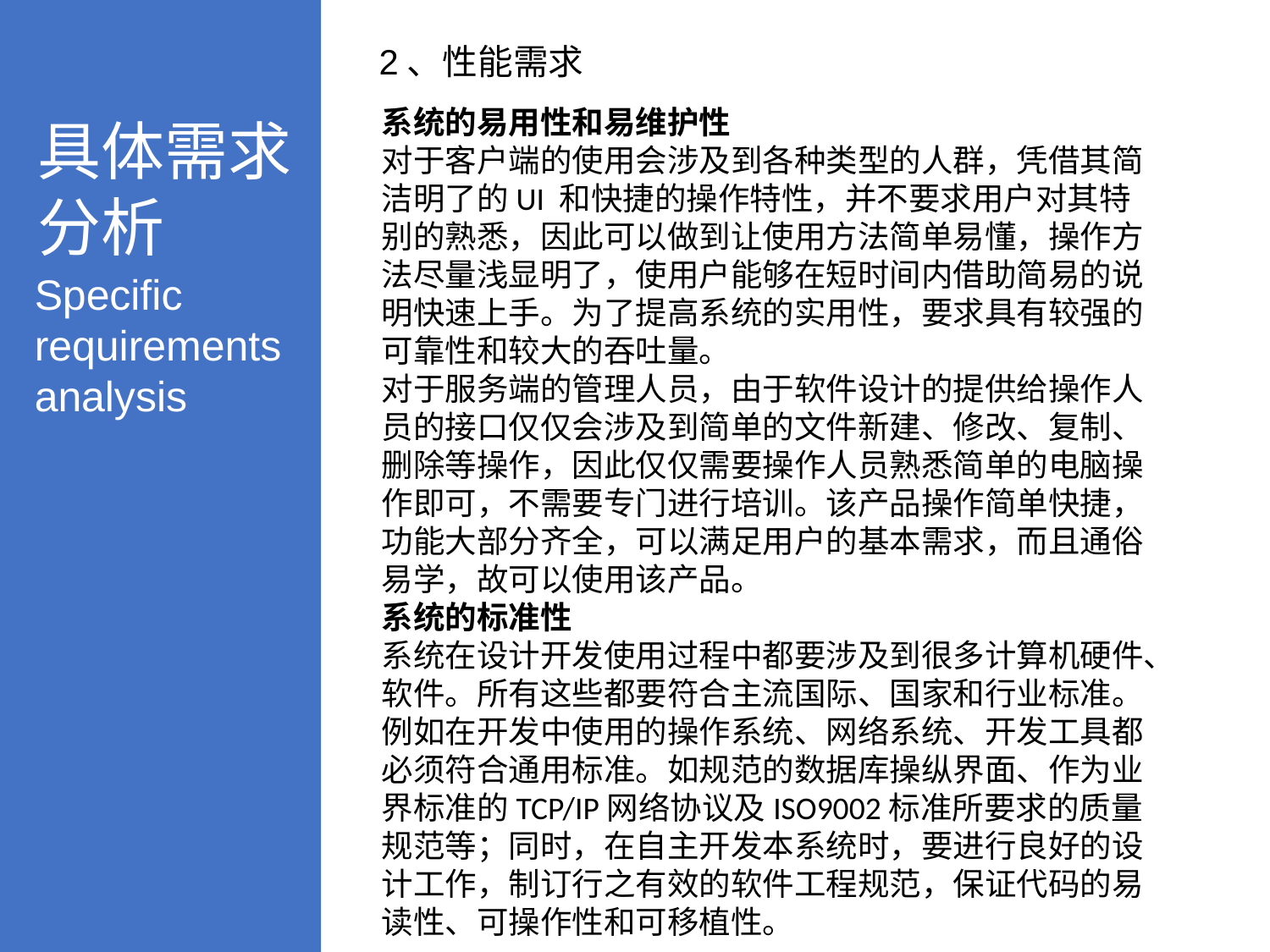

具体需求分析
Specific requirements
analysis
2、性能需求
系统的易用性和易维护性
对于客户端的使用会涉及到各种类型的人群，凭借其简洁明了的UI 和快捷的操作特性，并不要求用户对其特别的熟悉，因此可以做到让使用方法简单易懂，操作方法尽量浅显明了，使用户能够在短时间内借助简易的说明快速上手。为了提高系统的实用性，要求具有较强的可靠性和较大的吞吐量。
对于服务端的管理人员，由于软件设计的提供给操作人员的接口仅仅会涉及到简单的文件新建、修改、复制、删除等操作，因此仅仅需要操作人员熟悉简单的电脑操作即可，不需要专门进行培训。该产品操作简单快捷，功能大部分齐全，可以满足用户的基本需求，而且通俗易学，故可以使用该产品。
系统的标准性
系统在设计开发使用过程中都要涉及到很多计算机硬件、软件。所有这些都要符合主流国际、国家和行业标准。例如在开发中使用的操作系统、网络系统、开发工具都必须符合通用标准。如规范的数据库操纵界面、作为业界标准的TCP/IP网络协议及ISO9002标准所要求的质量规范等；同时，在自主开发本系统时，要进行良好的设计工作，制订行之有效的软件工程规范，保证代码的易读性、可操作性和可移植性。